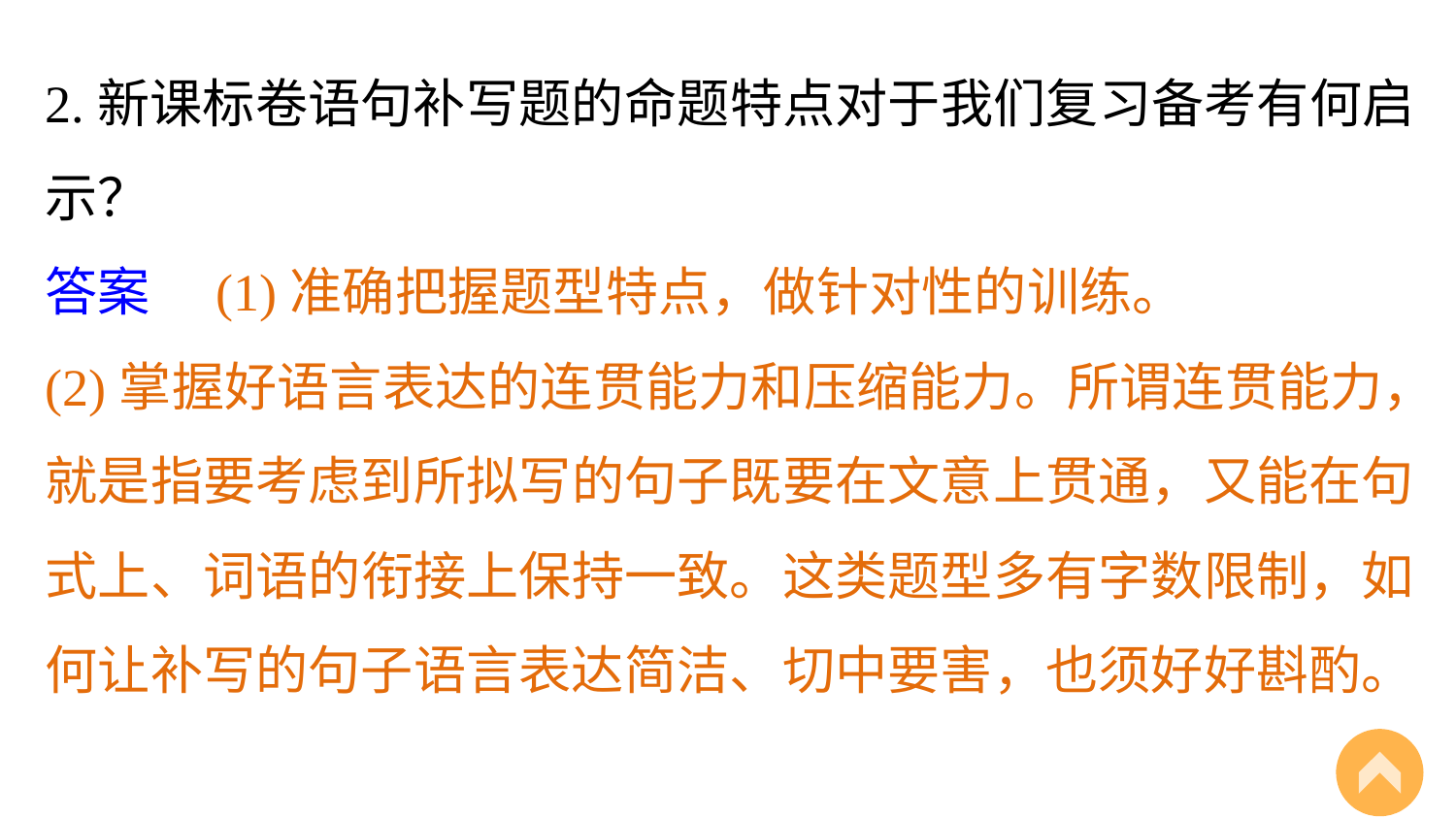

2.新课标卷语句补写题的命题特点对于我们复习备考有何启示？
答案　(1)准确把握题型特点，做针对性的训练。
(2)掌握好语言表达的连贯能力和压缩能力。所谓连贯能力，就是指要考虑到所拟写的句子既要在文意上贯通，又能在句式上、词语的衔接上保持一致。这类题型多有字数限制，如何让补写的句子语言表达简洁、切中要害，也须好好斟酌。